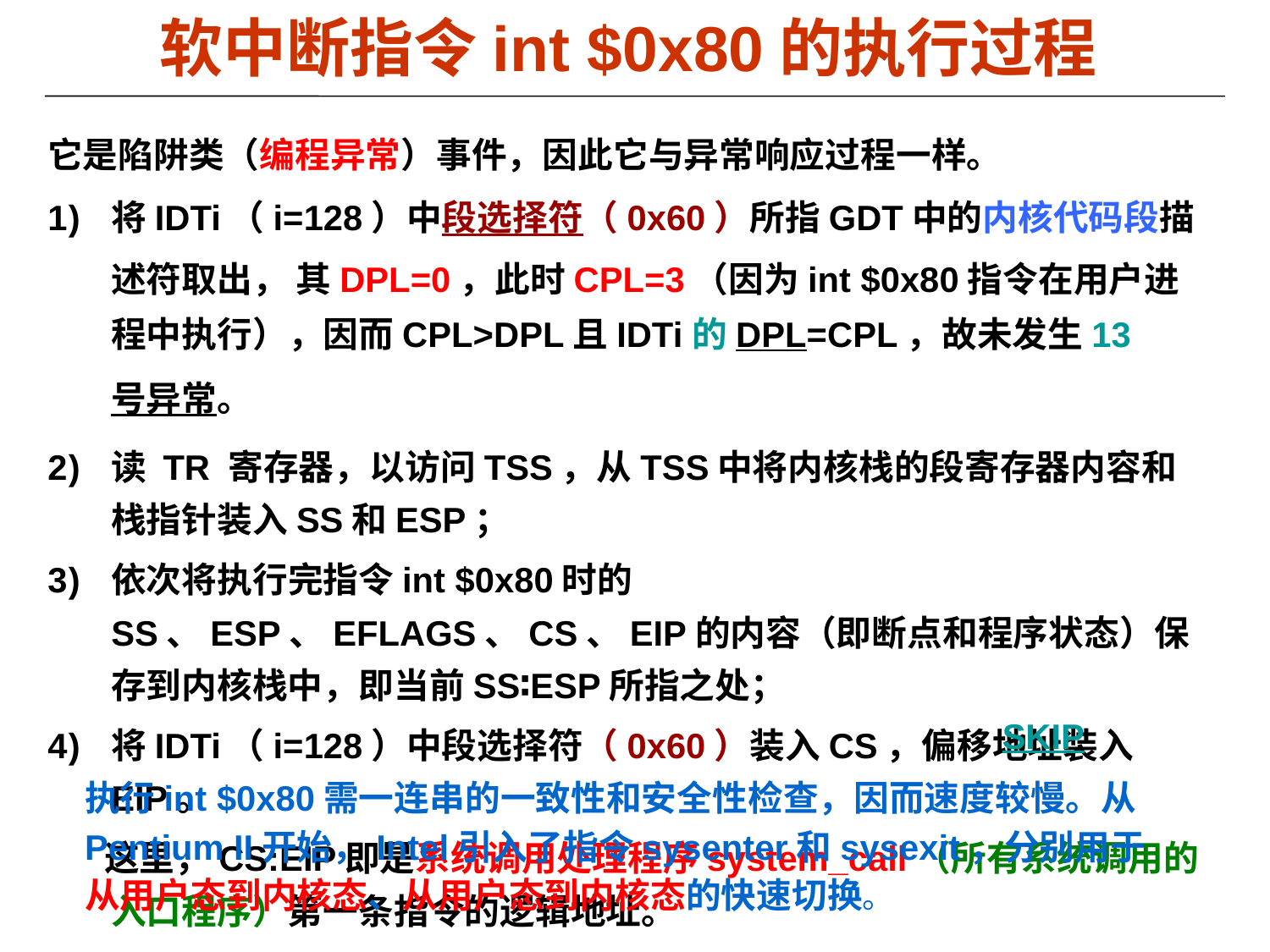

# 软中断指令int $0x80的执行过程
它是陷阱类（编程异常）事件，因此它与异常响应过程一样。
将IDTi（i=128）中段选择符（0x60）所指GDT中的内核代码段描述符取出， 其DPL=0，此时CPL=3（因为int $0x80指令在用户进程中执行），因而CPL>DPL且IDTi 的 DPL=CPL，故未发生13号异常。
读 TR 寄存器，以访问TSS，从TSS中将内核栈的段寄存器内容和栈指针装入SS和ESP；
依次将执行完指令int $0x80时的SS、ESP、EFLAGS、CS、EIP的内容（即断点和程序状态）保存到内核栈中，即当前SS∶ESP所指之处；
将IDTi（i=128）中段选择符（0x60）装入CS，偏移地址装入EIP。
      这里，CS:EIP即是系统调用处理程序system_call（所有系统调用的入口程序）第一条指令的逻辑地址。

SKIP
执行int $0x80需一连串的一致性和安全性检查，因而速度较慢。从Pentium II开始，Intel引入了指令sysenter和sysexit，分别用于从用户态到内核态、从用户态到内核态的快速切换。